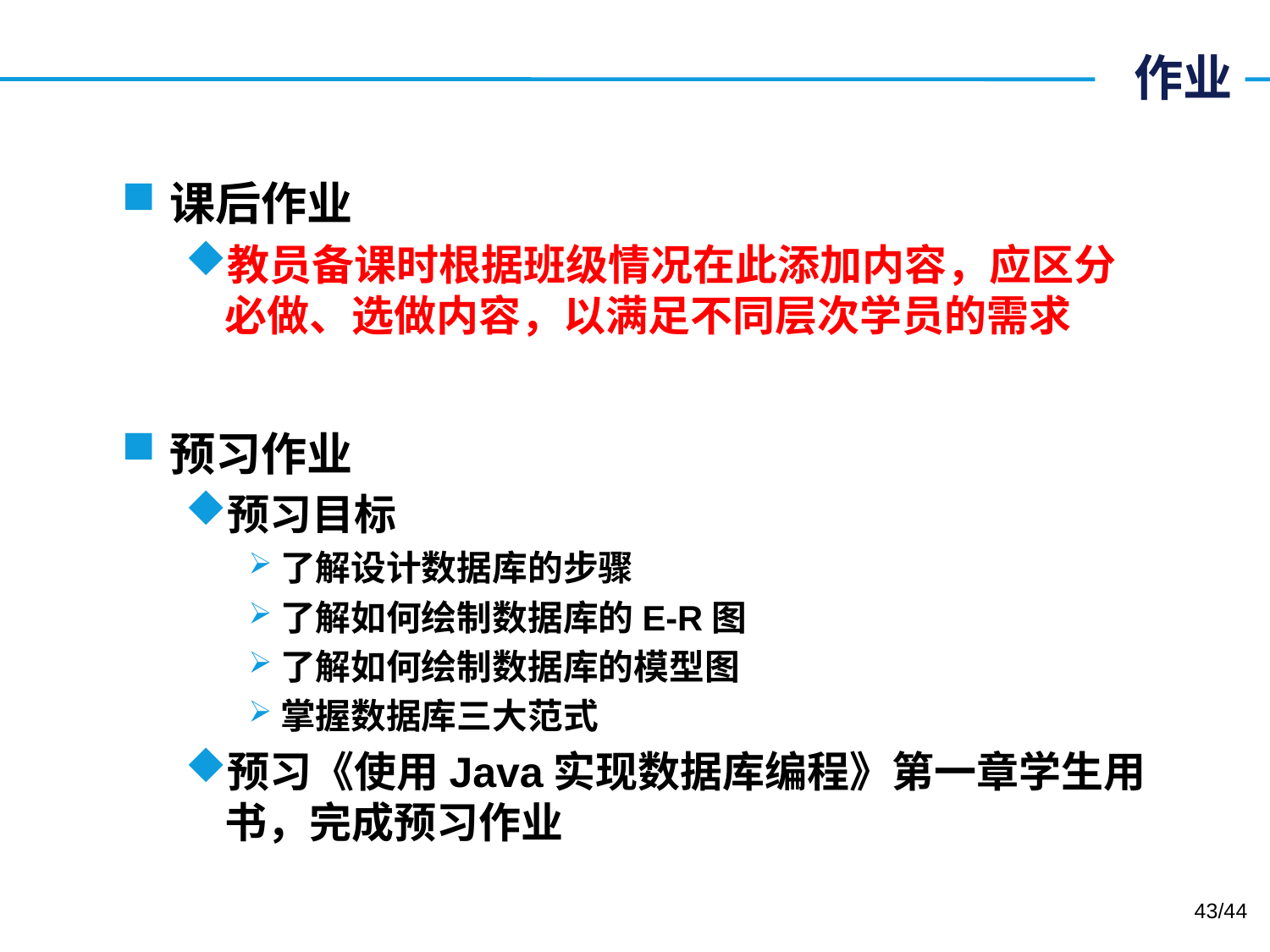

# 作业
课后作业
教员备课时根据班级情况在此添加内容，应区分必做、选做内容，以满足不同层次学员的需求

预习作业
预习目标
了解设计数据库的步骤
了解如何绘制数据库的E-R图
了解如何绘制数据库的模型图
掌握数据库三大范式
预习《使用Java实现数据库编程》第一章学生用书，完成预习作业
43/44